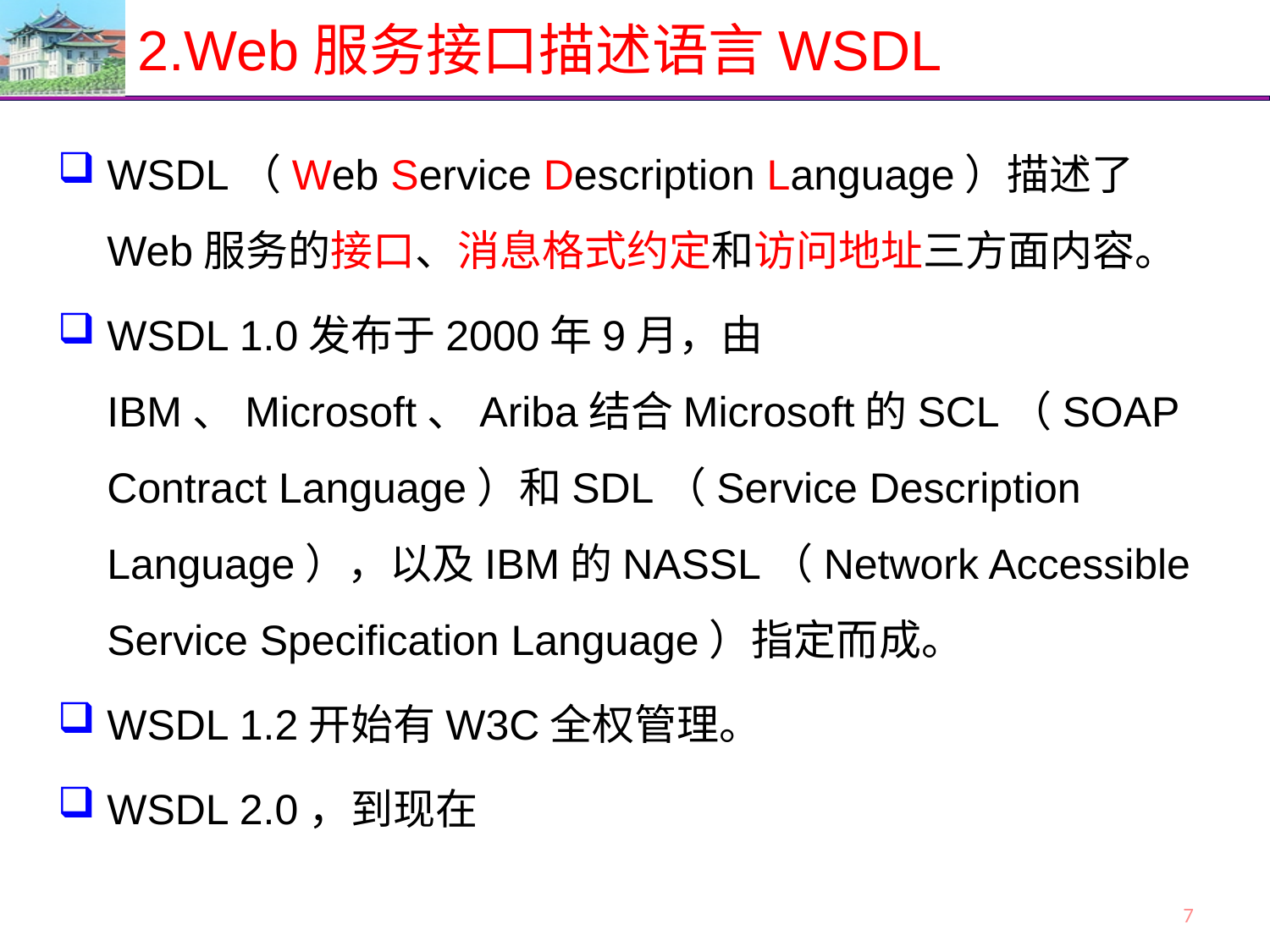

# 2.Web服务接口描述语言WSDL
WSDL（Web Service Description Language）描述了Web服务的接口、消息格式约定和访问地址三方面内容。
WSDL 1.0发布于2000年9月，由IBM、Microsoft、Ariba结合Microsoft的SCL（SOAP Contract Language）和SDL（Service Description Language），以及IBM的NASSL（Network Accessible Service Specification Language）指定而成。
WSDL 1.2开始有W3C全权管理。
WSDL 2.0，到现在
7